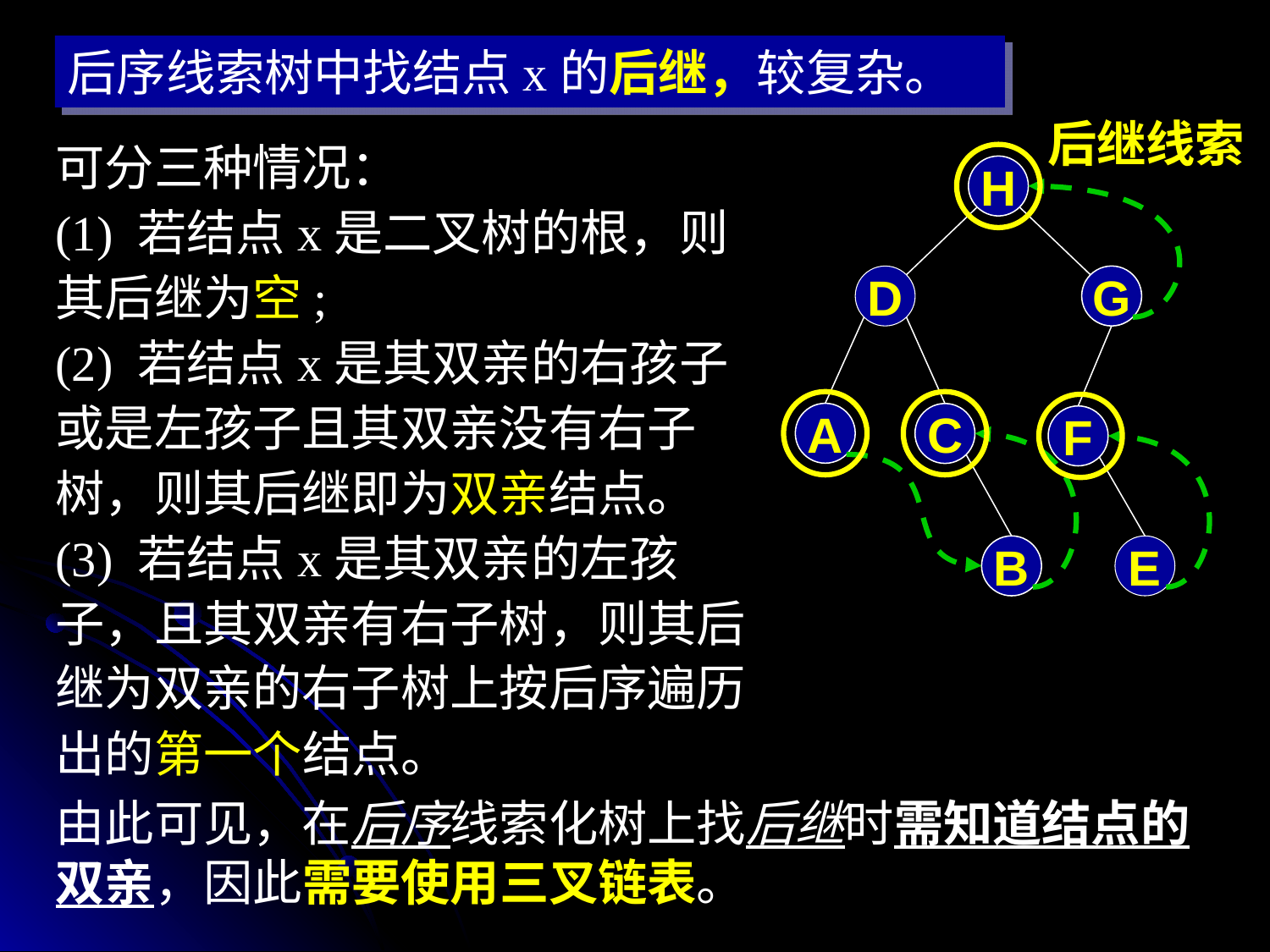

后序线索树中找结点x的后继，较复杂。
后继线索
可分三种情况：
(1) 若结点x是二叉树的根，则其后继为空;
(2) 若结点x是其双亲的右孩子或是左孩子且其双亲没有右子树，则其后继即为双亲结点。
(3) 若结点x是其双亲的左孩子，且其双亲有右子树，则其后继为双亲的右子树上按后序遍历出的第一个结点。

H
D
G

A
C
F
B
E
由此可见，在后序线索化树上找后继时需知道结点的双亲，因此需要使用三叉链表。